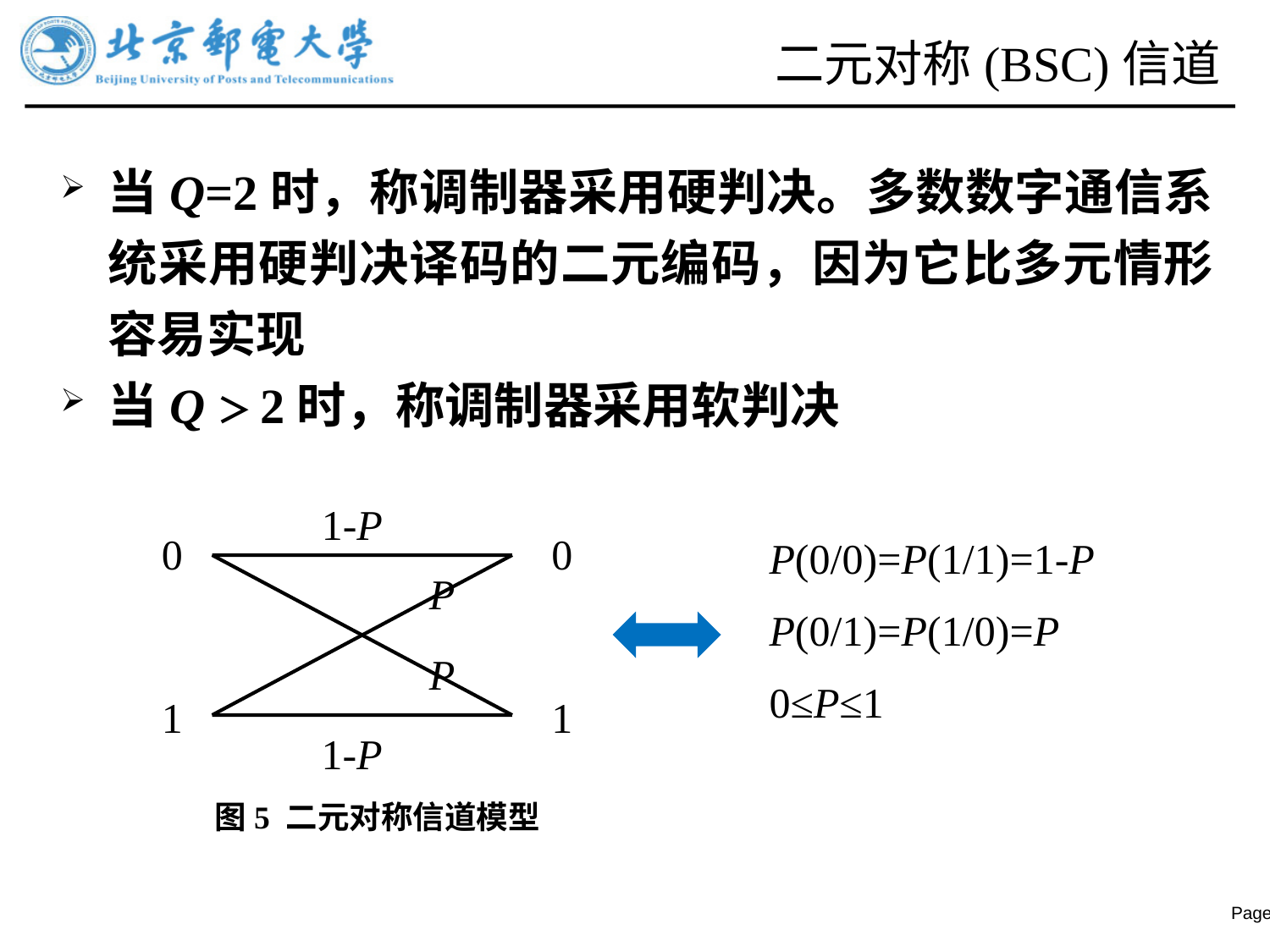

# 二元对称(BSC)信道
当Q=2时，称调制器采用硬判决。多数数字通信系统采用硬判决译码的二元编码，因为它比多元情形容易实现
当Q＞2时，称调制器采用软判决
1-P
0
0

P
P
1
1

1-P
P(0/0)=P(1/1)=1-P
P(0/1)=P(1/0)=P
0≤P≤1

 图5 二元对称信道模型